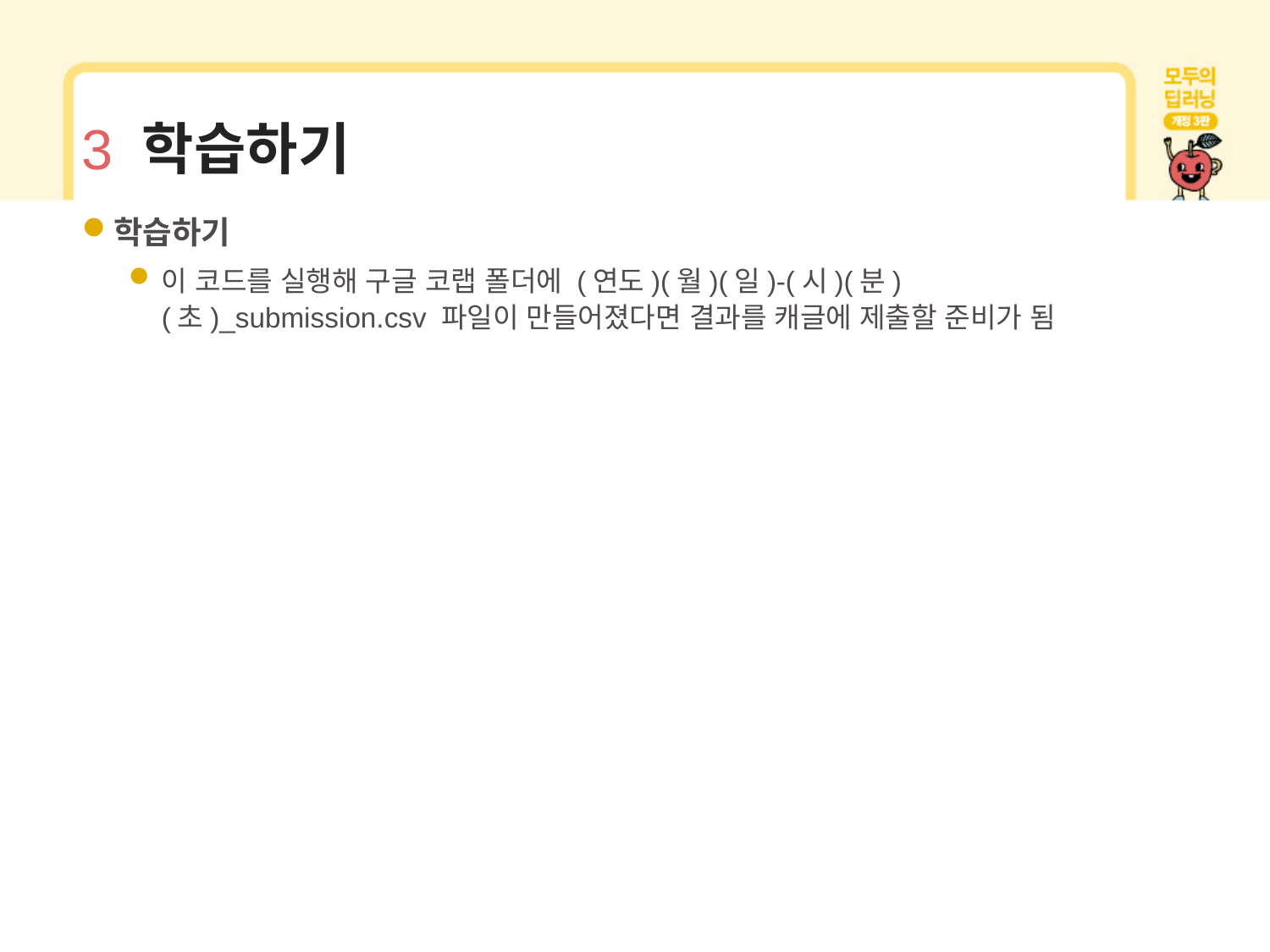

# 3 학습하기
학습하기
이 코드를 실행해 구글 코랩 폴더에 (연도)(월)(일)-(시)(분)(초)_submission.csv 파일이 만들어졌다면 결과를 캐글에 제출할 준비가 됨